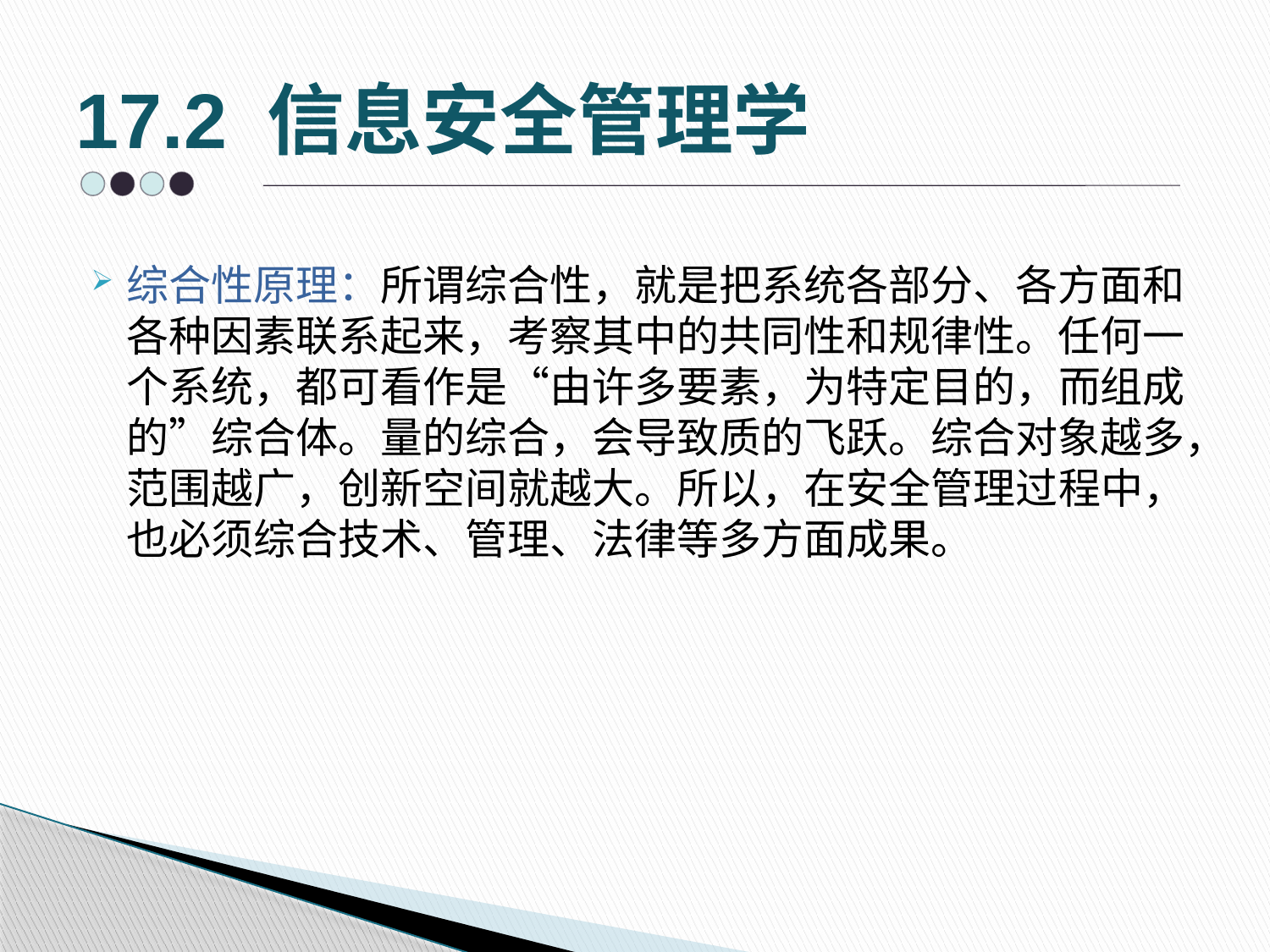

# 17.2 信息安全管理学

综合性原理：所谓综合性，就是把系统各部分、各方面和各种因素联系起来，考察其中的共同性和规律性。任何一个系统，都可看作是“由许多要素，为特定目的，而组成的”综合体。量的综合，会导致质的飞跃。综合对象越多，范围越广，创新空间就越大。所以，在安全管理过程中，也必须综合技术、管理、法律等多方面成果。